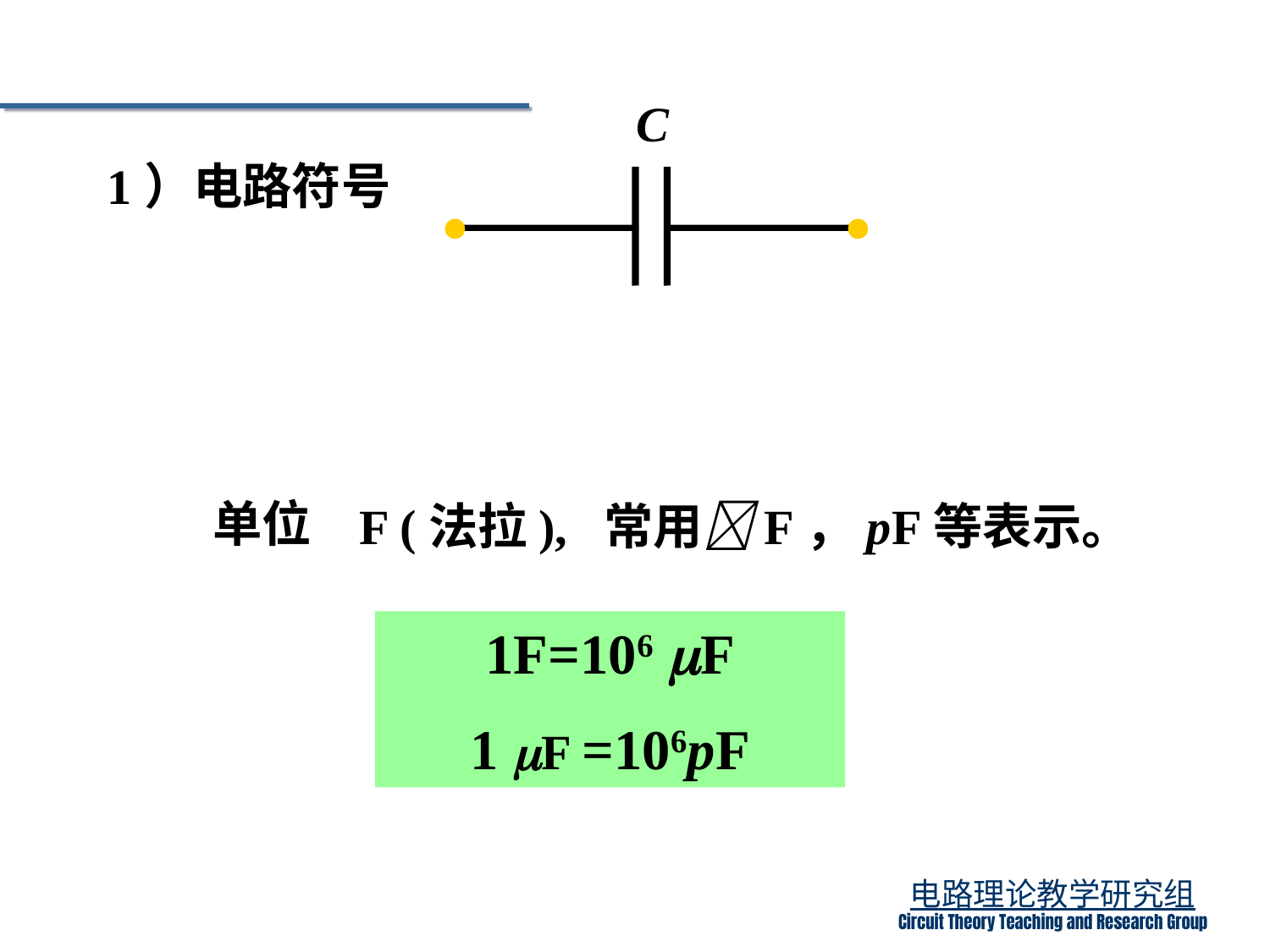

C

1）电路符号
 单位
F (法拉),  常用μF，pF等表示。
1F=106 μF
1 μF =106pF